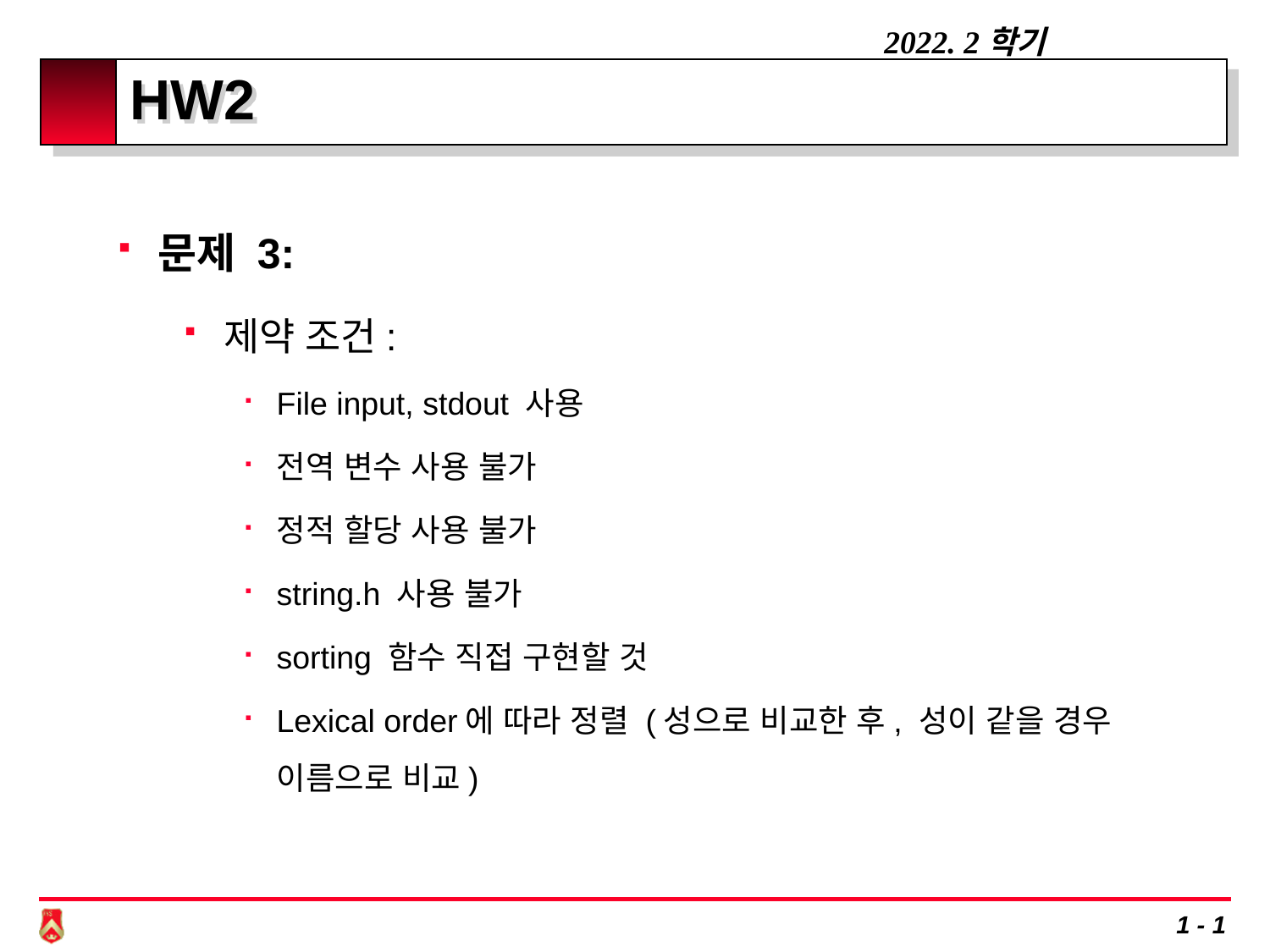

# HW2

문제 3:
제약 조건:
File input, stdout 사용
전역 변수 사용 불가
정적 할당 사용 불가
string.h 사용 불가
sorting 함수 직접 구현할 것
Lexical order에 따라 정렬 (성으로 비교한 후, 성이 같을 경우 이름으로 비교)

1 - 1